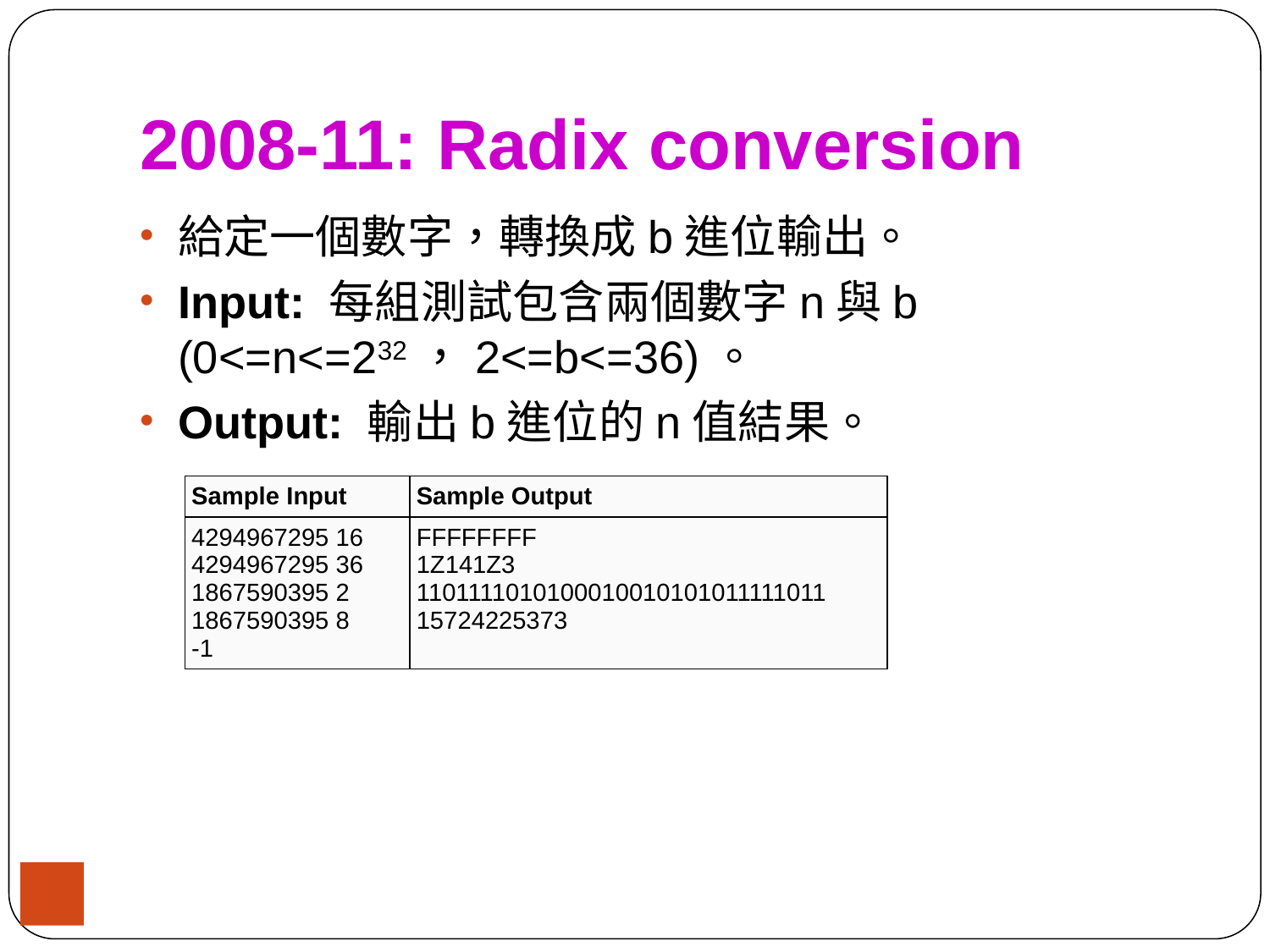

# 2008-11: Radix conversion
給定一個數字，轉換成b進位輸出。
Input: 每組測試包含兩個數字n與b (0<=n<=232，2<=b<=36)。
Output: 輸出b進位的n值結果。
| Sample Input | Sample Output |
| --- | --- |
| 4294967295 16 4294967295 36 1867590395 2 1867590395 8 -1 | FFFFFFFF 1Z141Z3 1101111010100010010101011111011 15724225373 |